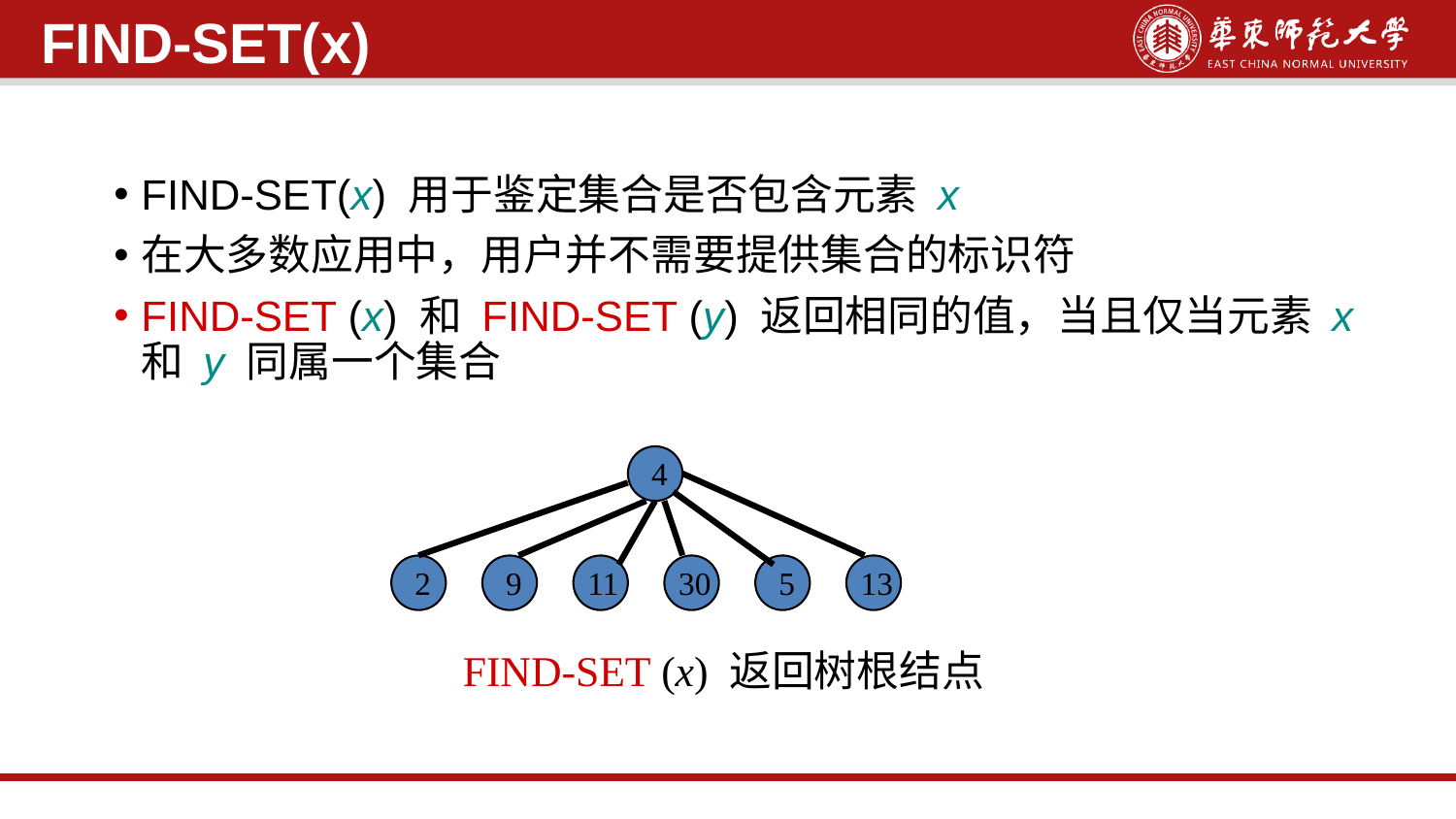

FIND-SET(x)
FIND-SET(x) 用于鉴定集合是否包含元素 x
在大多数应用中，用户并不需要提供集合的标识符
FIND-SET (x) 和 FIND-SET (y) 返回相同的值，当且仅当元素 x 和 y 同属一个集合

4

2

9

11

30

5

13
FIND-SET (x) 返回树根结点